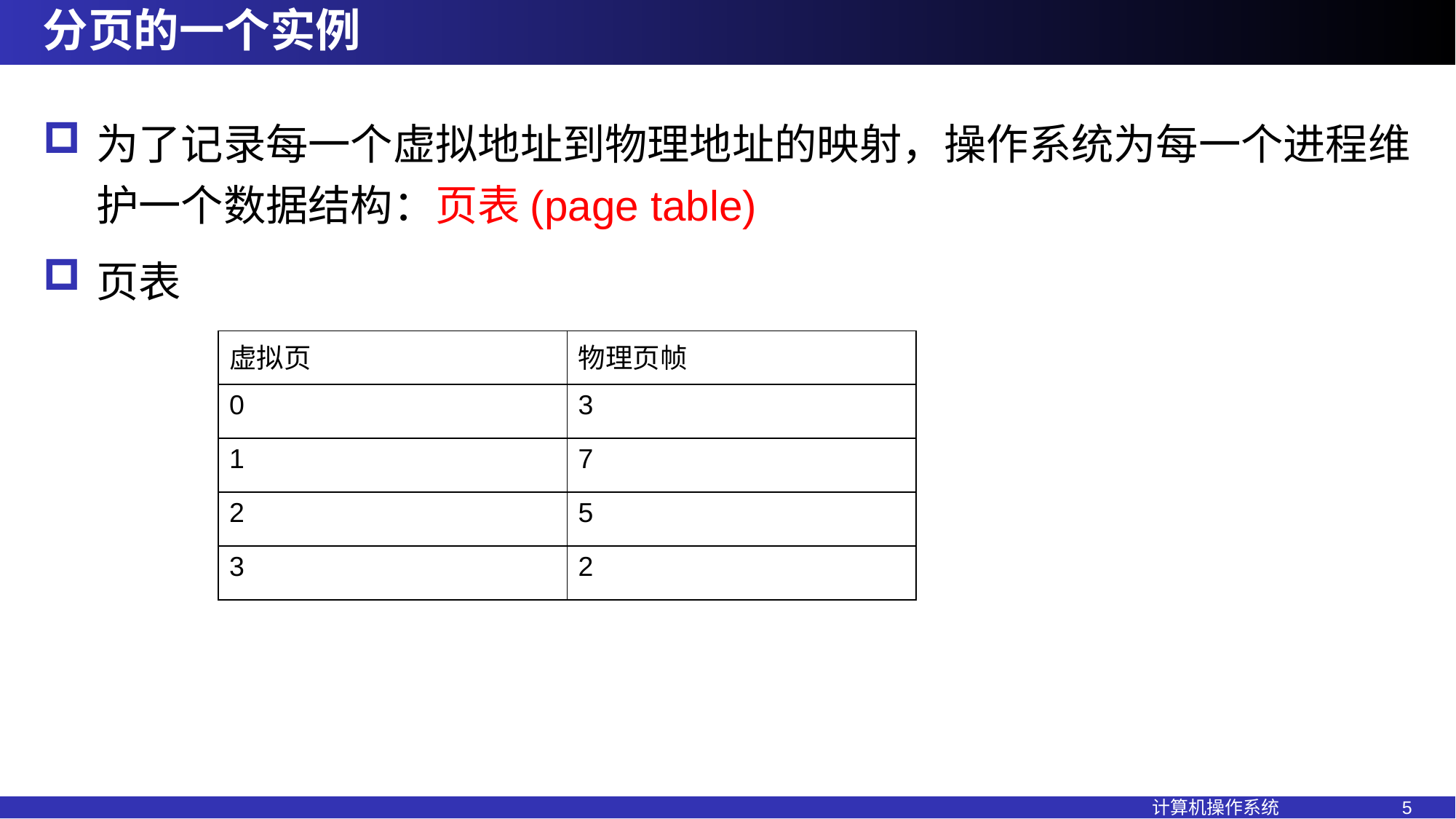

# 分页的一个实例
为了记录每一个虚拟地址到物理地址的映射，操作系统为每一个进程维护一个数据结构：页表(page table)
页表
| 虚拟页 | 物理页帧 |
| --- | --- |
| 0 | 3 |
| 1 | 7 |
| 2 | 5 |
| 3 | 2 |
计算机操作系统                     5